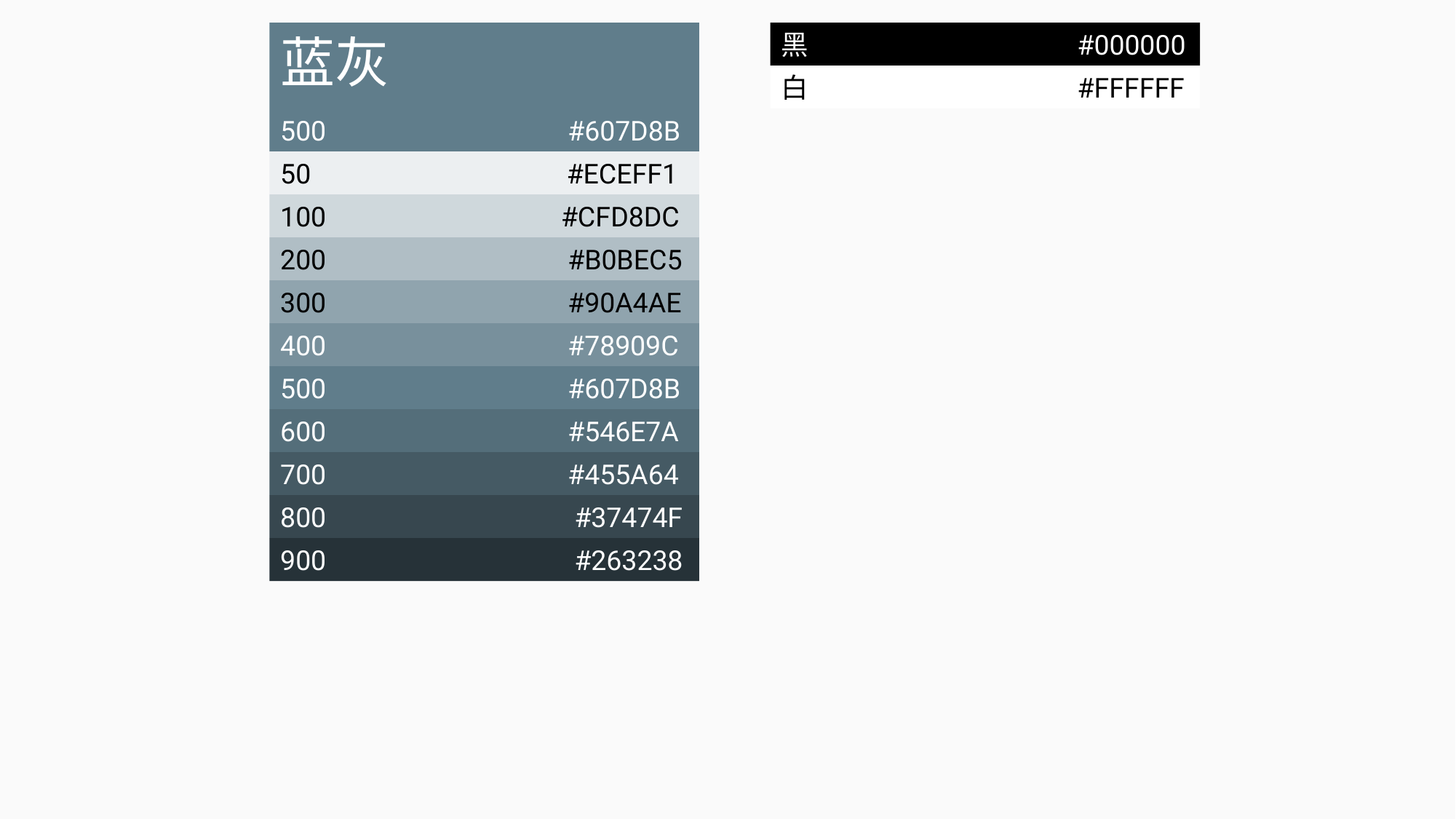

500                                    #607D8B
蓝灰
黑                                       #000000
白                                       #FFFFFF
50                                      #ECEFF1
100                                   #CFD8DC
200                                    #B0BEC5
300                                    #90A4AE
400                                    #78909C
500                                    #607D8B
600                                    #546E7A
700                                    #455A64
800                                     #37474F
900                                     #263238